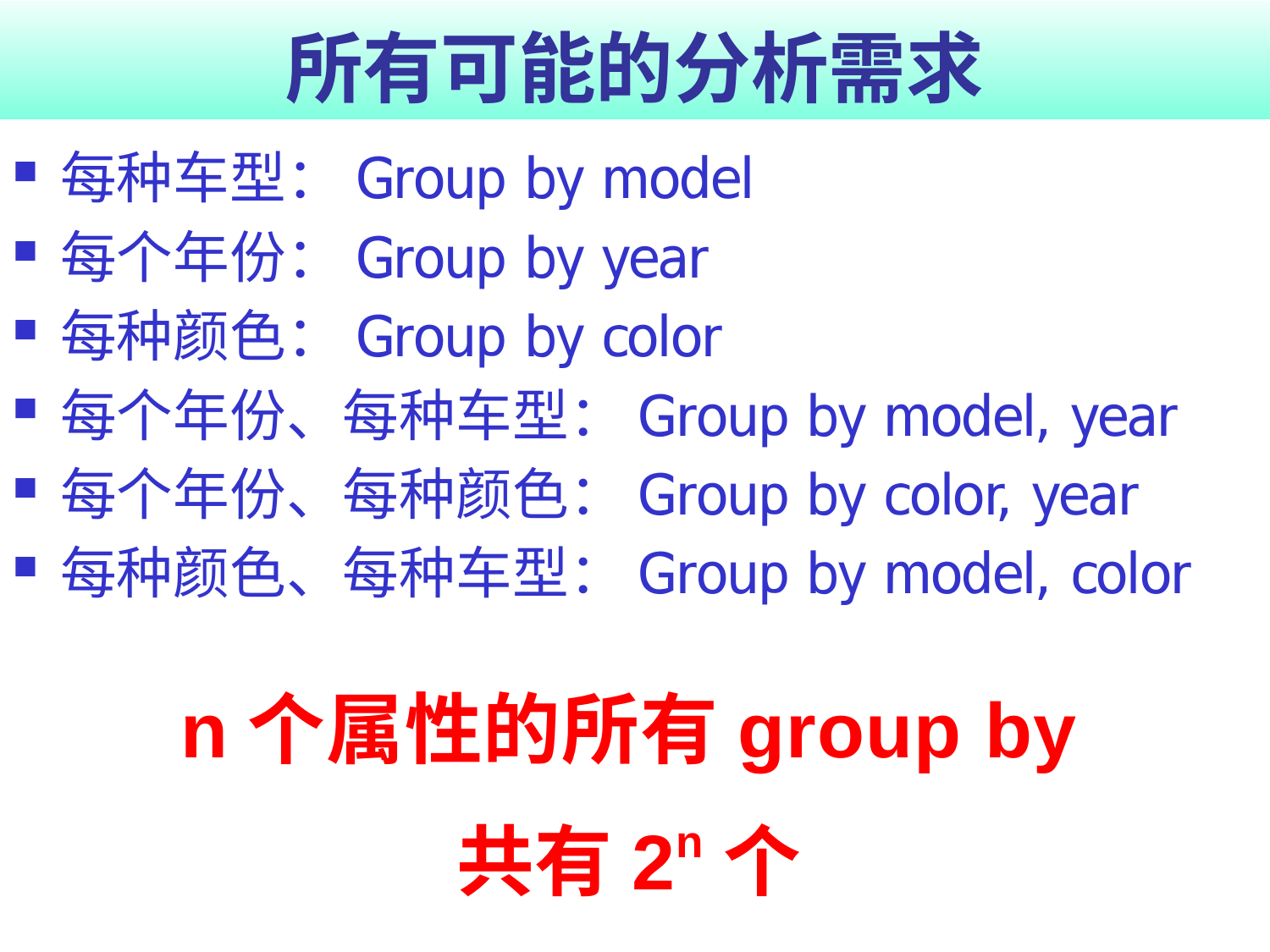

# 所有可能的分析需求
每种车型：Group by model
每个年份：Group by year
每种颜色：Group by color
每个年份、每种车型：Group by model, year
每个年份、每种颜色：Group by color, year
每种颜色、每种车型：Group by model, color

n个属性的所有group by
共有2n个